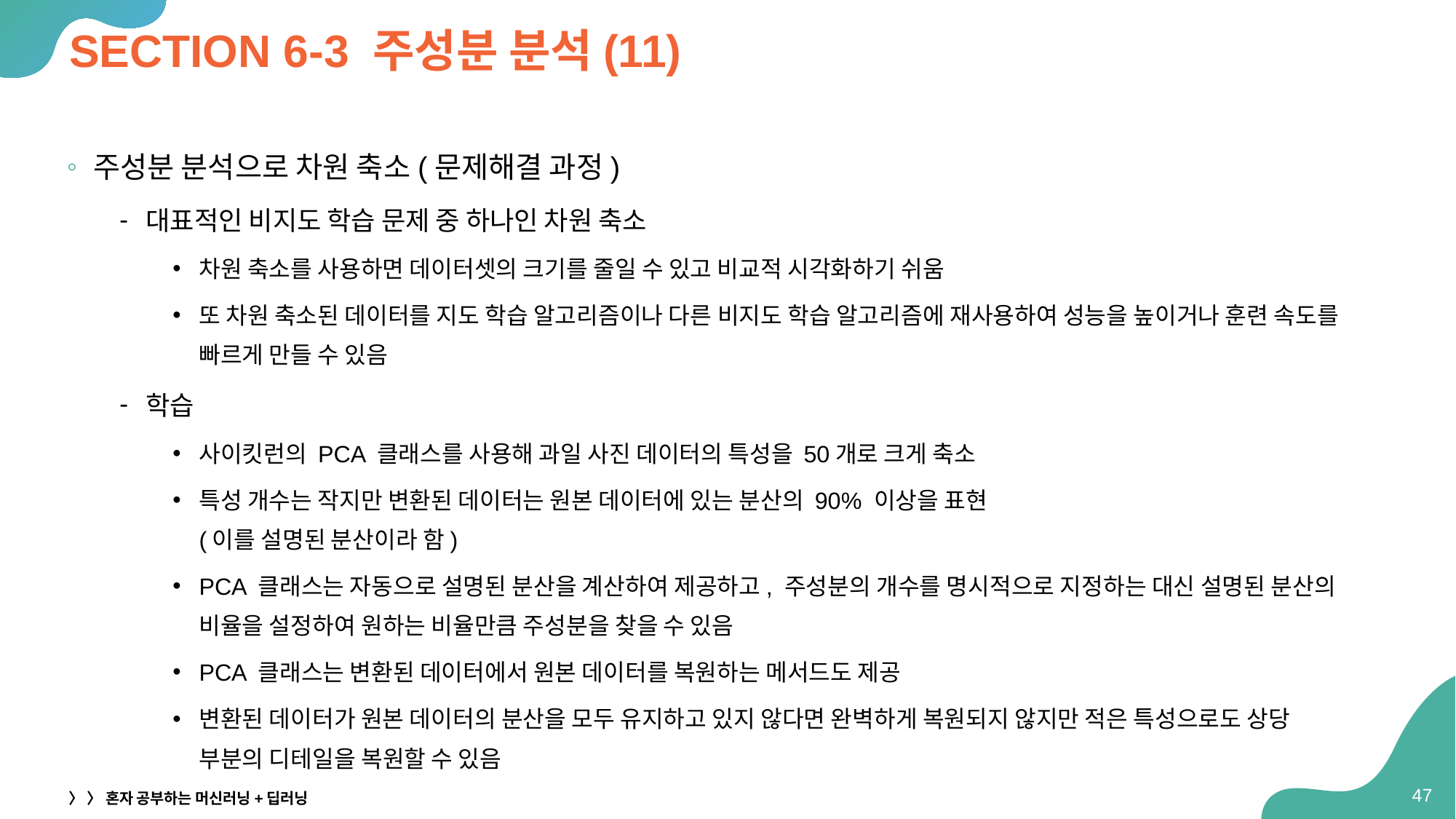

# SECTION 6-3 주성분 분석(11)
주성분 분석으로 차원 축소(문제해결 과정)
대표적인 비지도 학습 문제 중 하나인 차원 축소
차원 축소를 사용하면 데이터셋의 크기를 줄일 수 있고 비교적 시각화하기 쉬움
또 차원 축소된 데이터를 지도 학습 알고리즘이나 다른 비지도 학습 알고리즘에 재사용하여 성능을 높이거나 훈련 속도를 빠르게 만들 수 있음
학습
사이킷런의 PCA 클래스를 사용해 과일 사진 데이터의 특성을 50개로 크게 축소
특성 개수는 작지만 변환된 데이터는 원본 데이터에 있는 분산의 90% 이상을 표현
(이를 설명된 분산이라 함)
PCA 클래스는 자동으로 설명된 분산을 계산하여 제공하고, 주성분의 개수를 명시적으로 지정하는 대신 설명된 분산의 비율을 설정하여 원하는 비율만큼 주성분을 찾을 수 있음
PCA 클래스는 변환된 데이터에서 원본 데이터를 복원하는 메서드도 제공
변환된 데이터가 원본 데이터의 분산을 모두 유지하고 있지 않다면 완벽하게 복원되지 않지만 적은 특성으로도 상당 부분의 디테일을 복원할 수 있음
47
〉 〉 혼자 공부하는 머신러닝+딥러닝